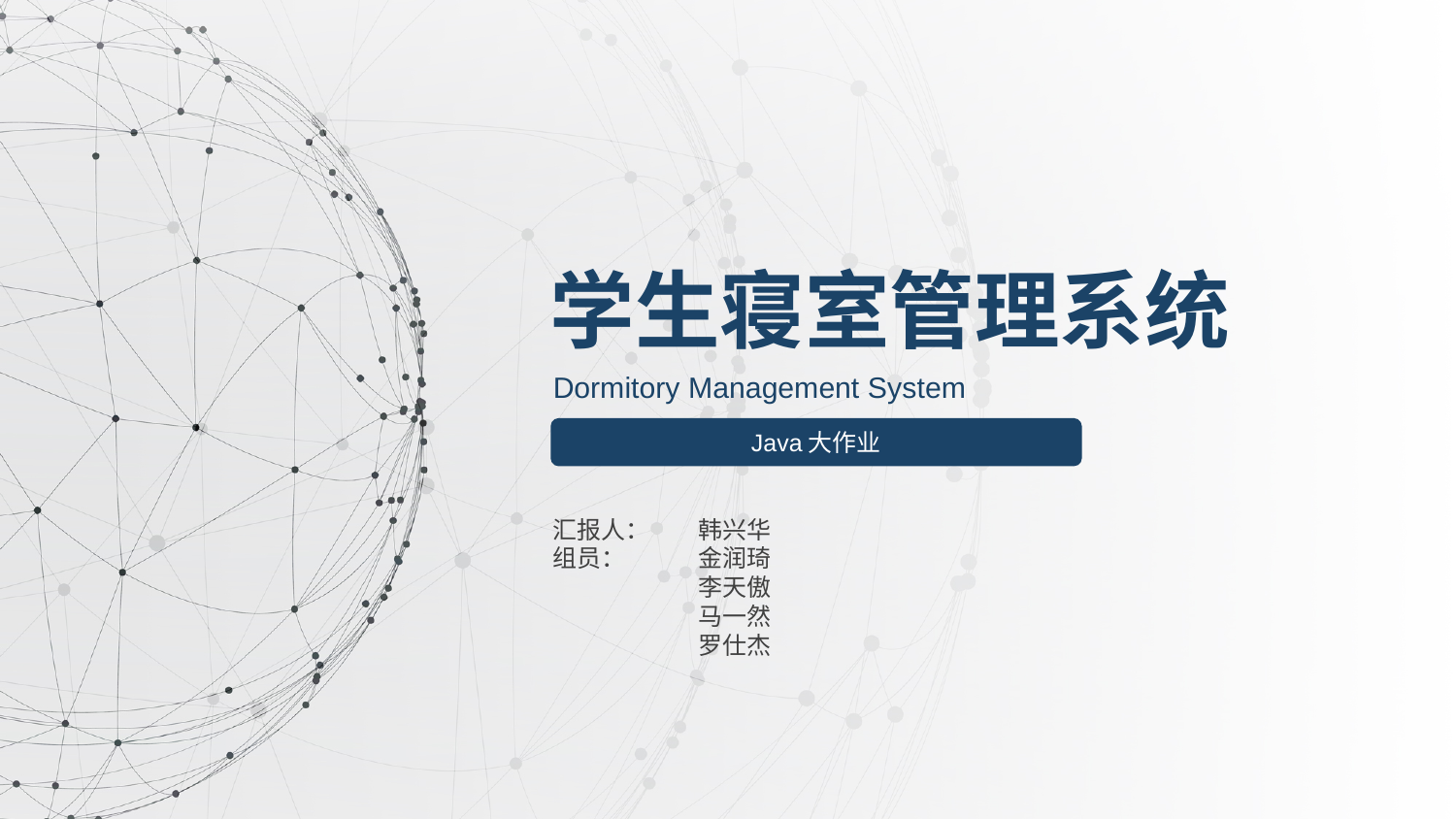

学生寝室管理系统
Dormitory Management System
Java大作业
汇报人：	韩兴华
组员：	金润琦
	李天傲
	马一然
	罗仕杰